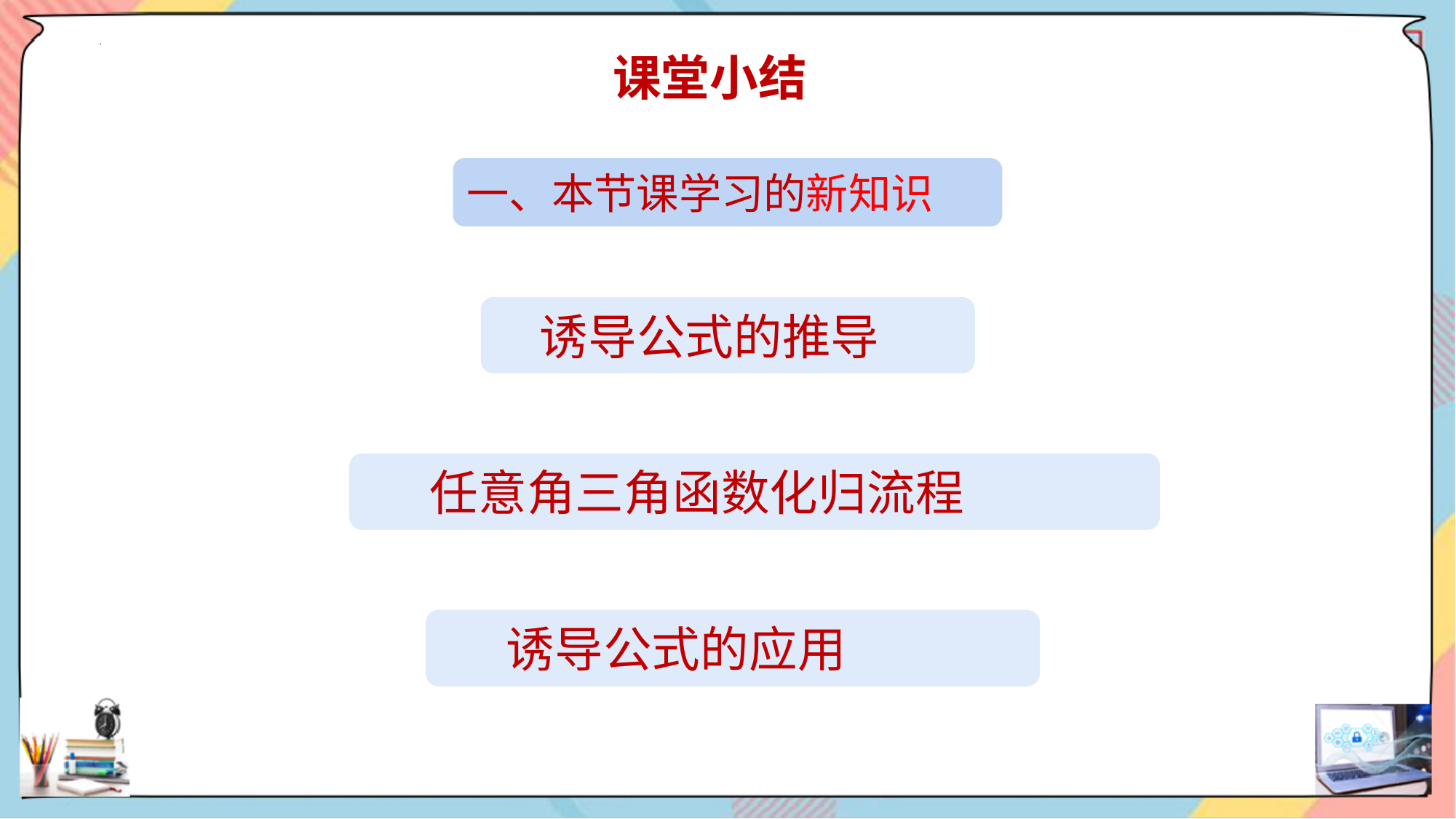

课堂小结
一、本节课学习的新知识
   诱导公式的推导
     任意角三角函数化归流程
     诱导公式的应用